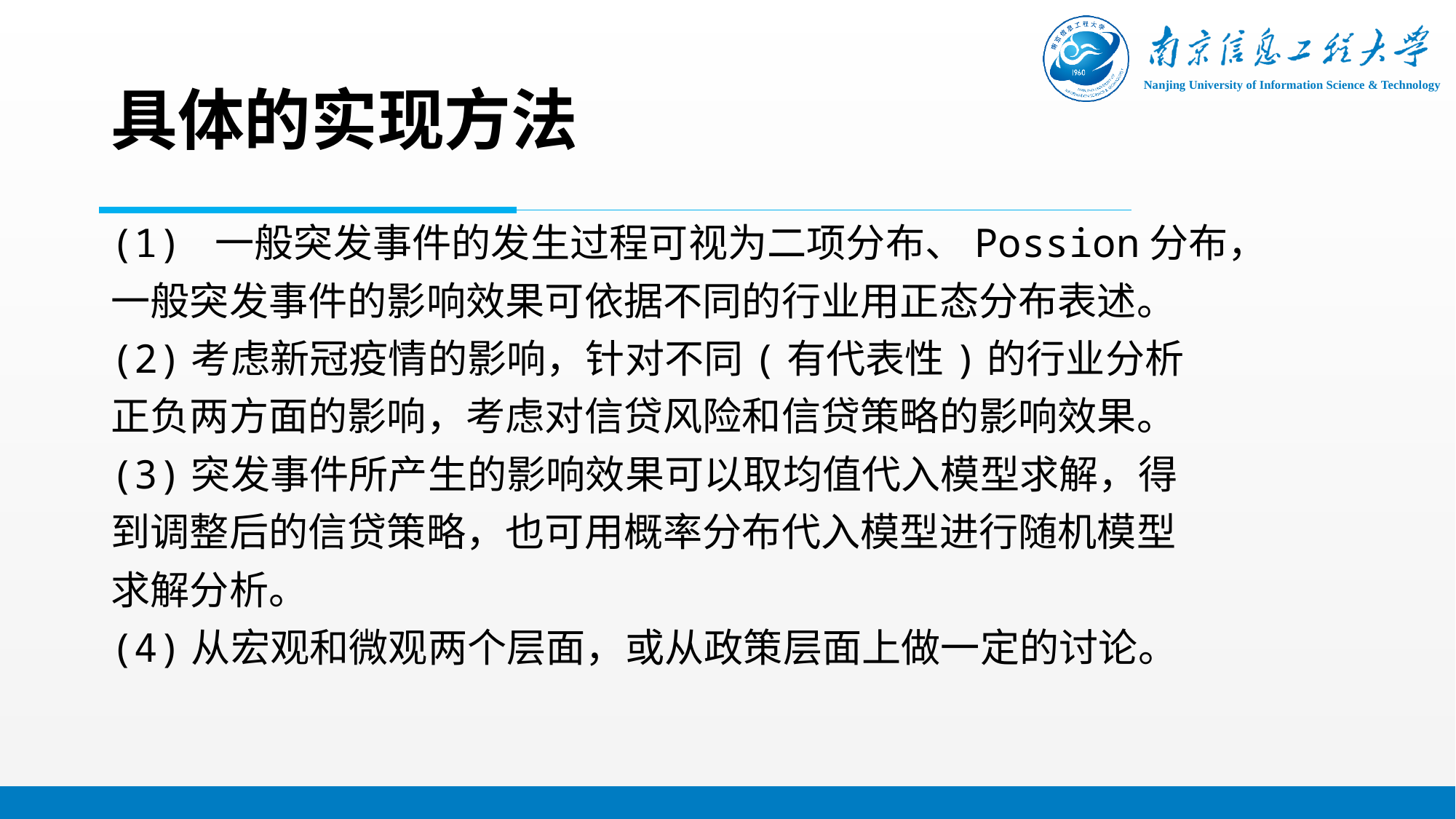

# 具体的实现方法
(1) 一般突发事件的发生过程可视为二项分布、Possion分布，
一般突发事件的影响效果可依据不同的行业用正态分布表述。
(2)考虑新冠疫情的影响，针对不同(有代表性)的行业分析
正负两方面的影响，考虑对信贷风险和信贷策略的影响效果。
(3)突发事件所产生的影响效果可以取均值代入模型求解，得
到调整后的信贷策略，也可用概率分布代入模型进行随机模型
求解分析。
(4)从宏观和微观两个层面，或从政策层面上做一定的讨论。